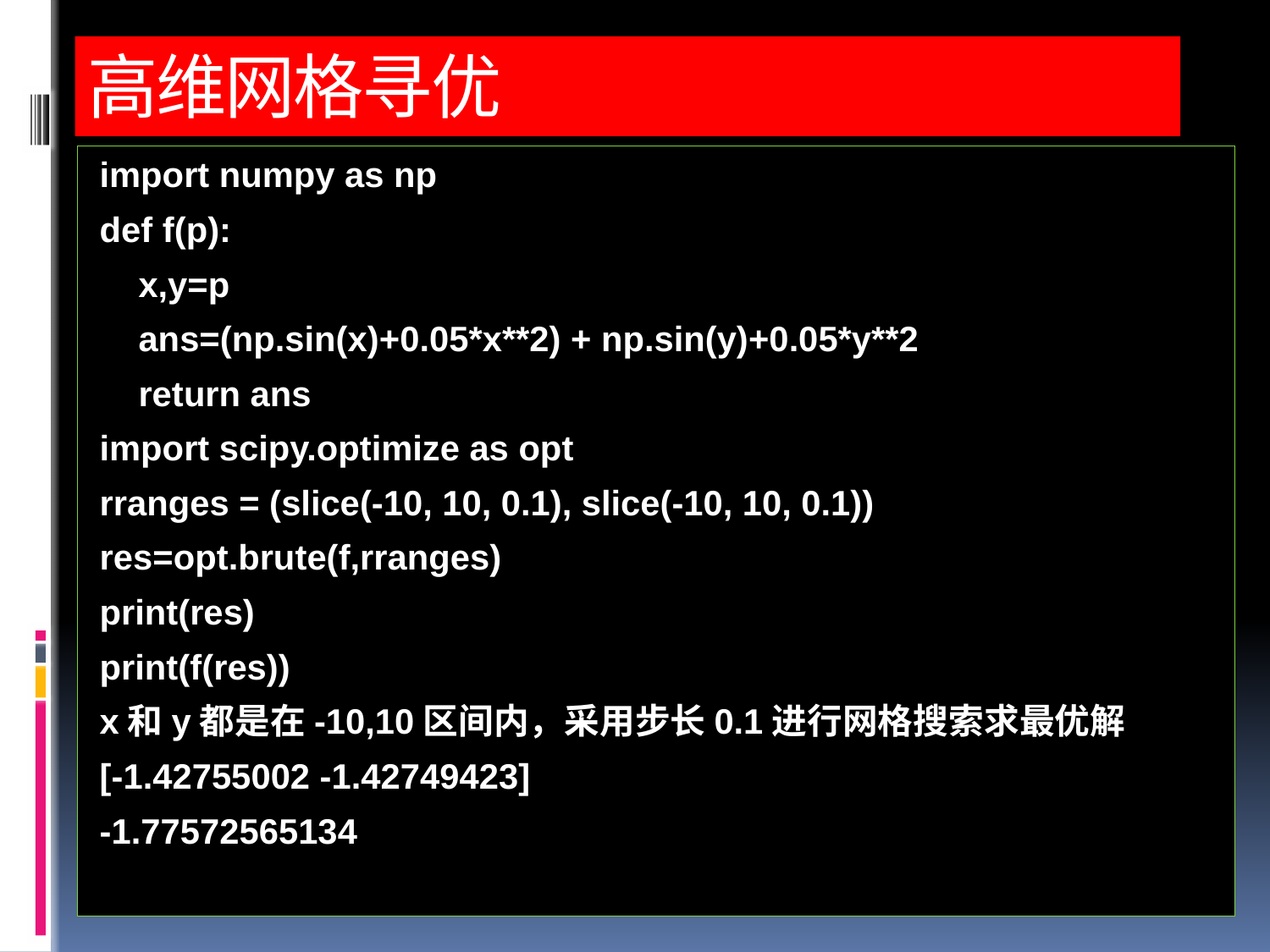

# 高维网格寻优
import numpy as np
def f(p):
    x,y=p
    ans=(np.sin(x)+0.05*x**2) + np.sin(y)+0.05*y**2
    return ans
import scipy.optimize as opt
rranges = (slice(-10, 10, 0.1), slice(-10, 10, 0.1))
res=opt.brute(f,rranges)
print(res)
print(f(res))
x和y都是在-10,10区间内，采用步长0.1进行网格搜索求最优解
[-1.42755002 -1.42749423]
-1.77572565134